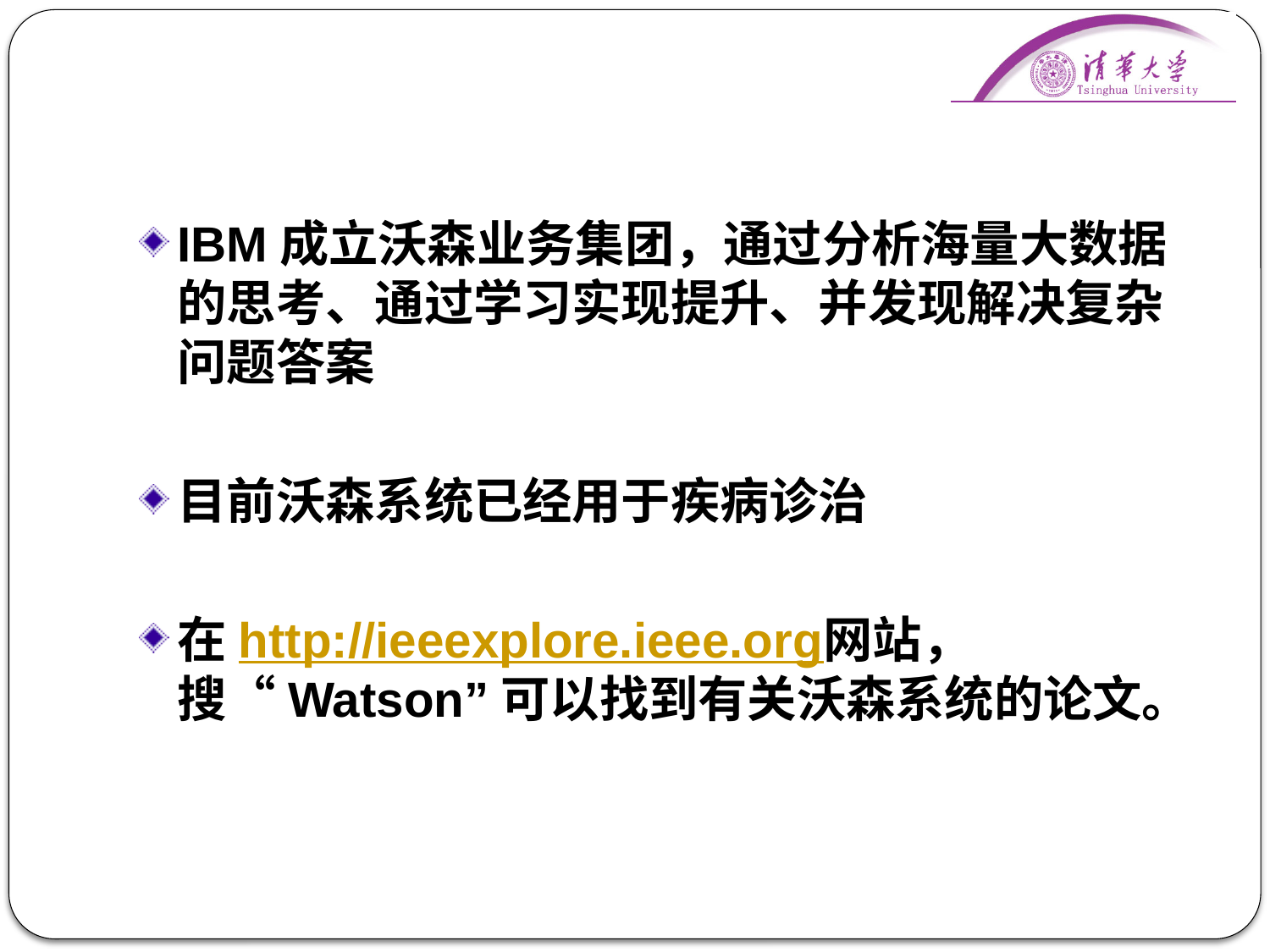

#
IBM成立沃森业务集团，通过分析海量大数据的思考、通过学习实现提升、并发现解决复杂问题答案

目前沃森系统已经用于疾病诊治

在http://ieeexplore.ieee.org网站，搜“Watson”可以找到有关沃森系统的论文。
57